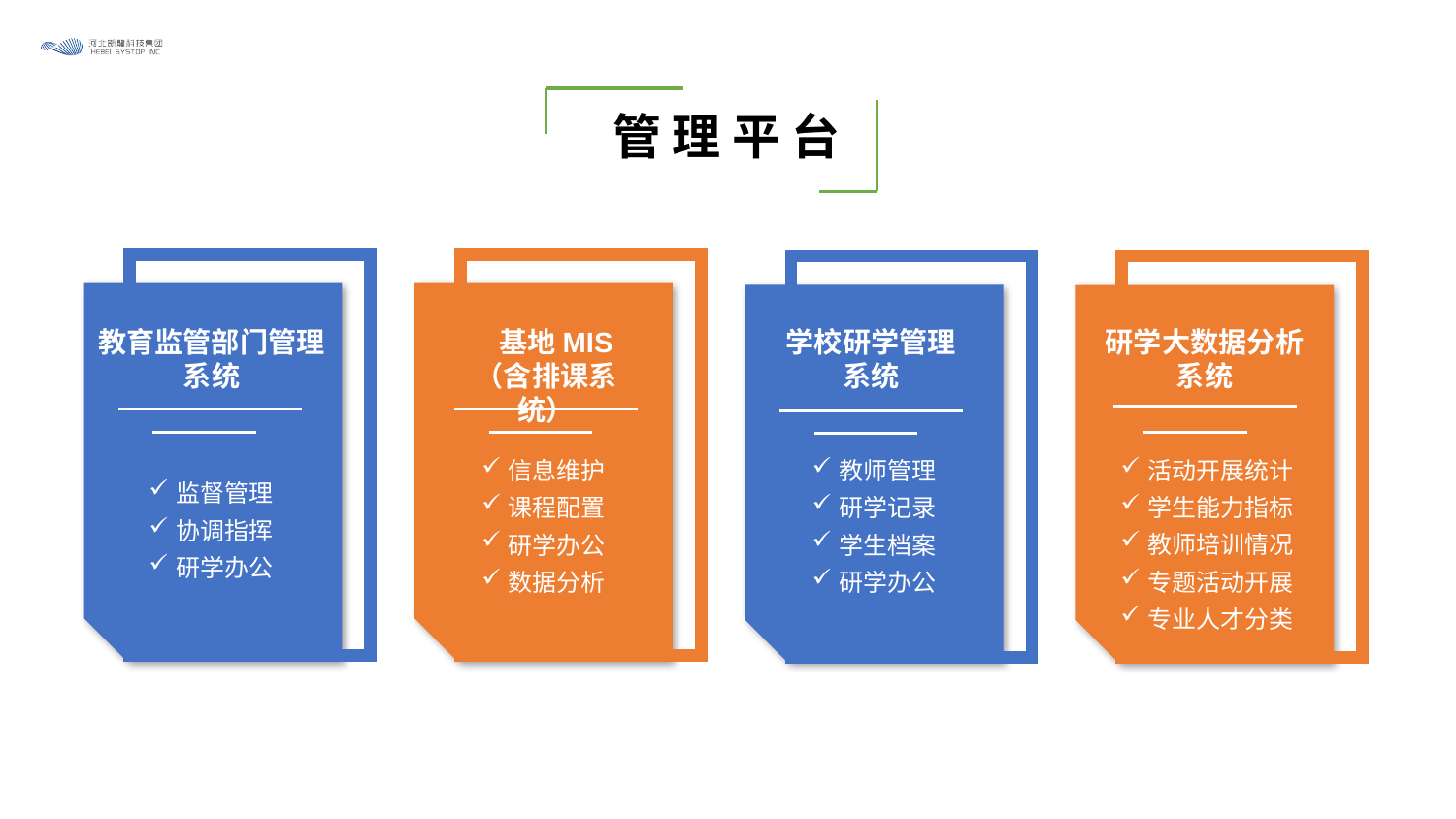

管 理 平 台

学校研学管理
系统
  基地MIS
（含排课系统）
研学大数据分析系统
教育监管部门管理
系统
信息维护
课程配置
研学办公
数据分析

教师管理
研学记录
学生档案
研学办公

活动开展统计
学生能力指标
教师培训情况
专题活动开展
专业人才分类

监督管理
协调指挥
研学办公